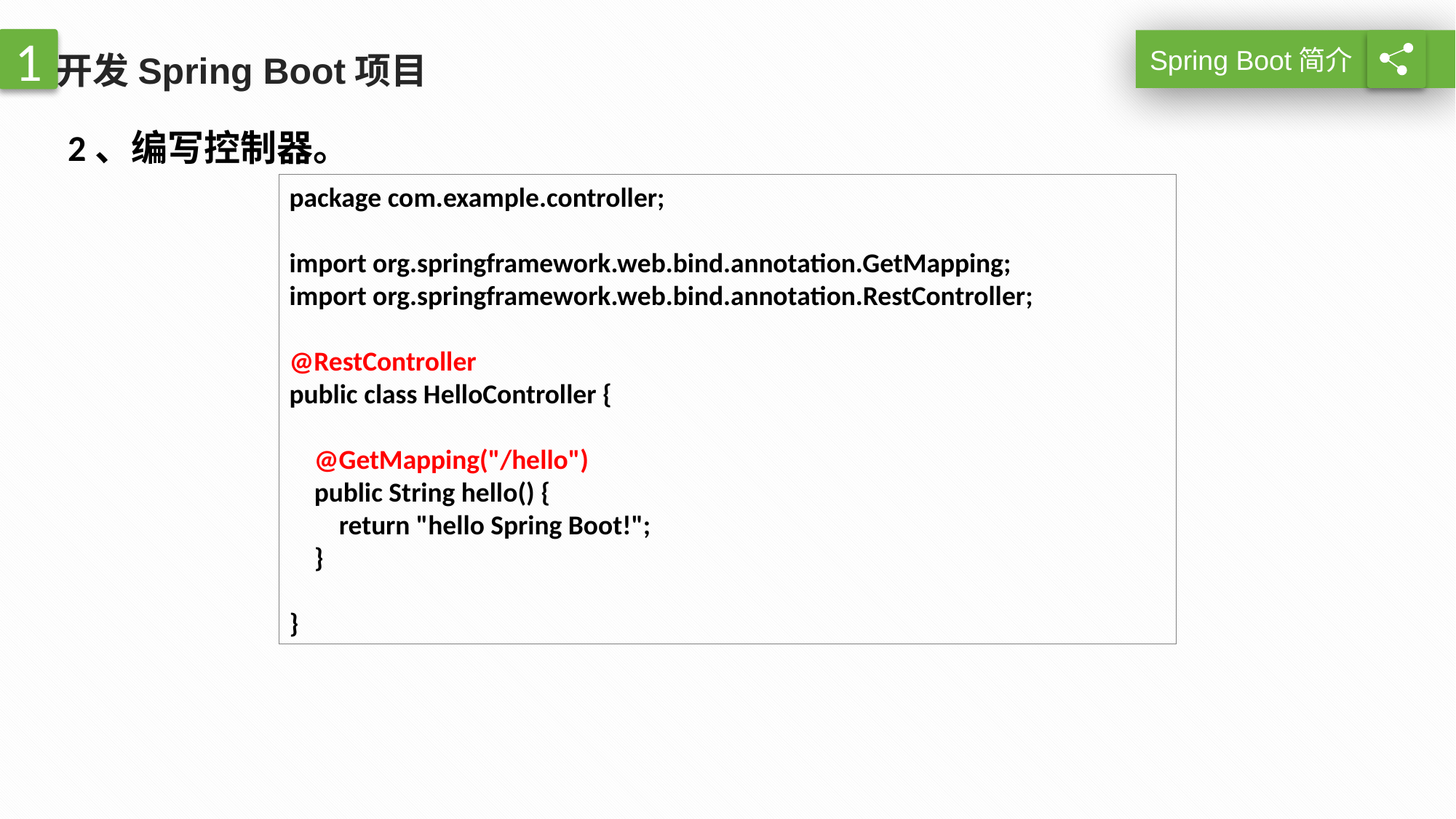

开发Spring Boot项目
1

Spring Boot简介

2、编写控制器。

package com.example.controller;

import org.springframework.web.bind.annotation.GetMapping;
import org.springframework.web.bind.annotation.RestController;

@RestController
public class HelloController {

    @GetMapping("/hello")
    public String hello() {
        return "hello Spring Boot!";
    }

}